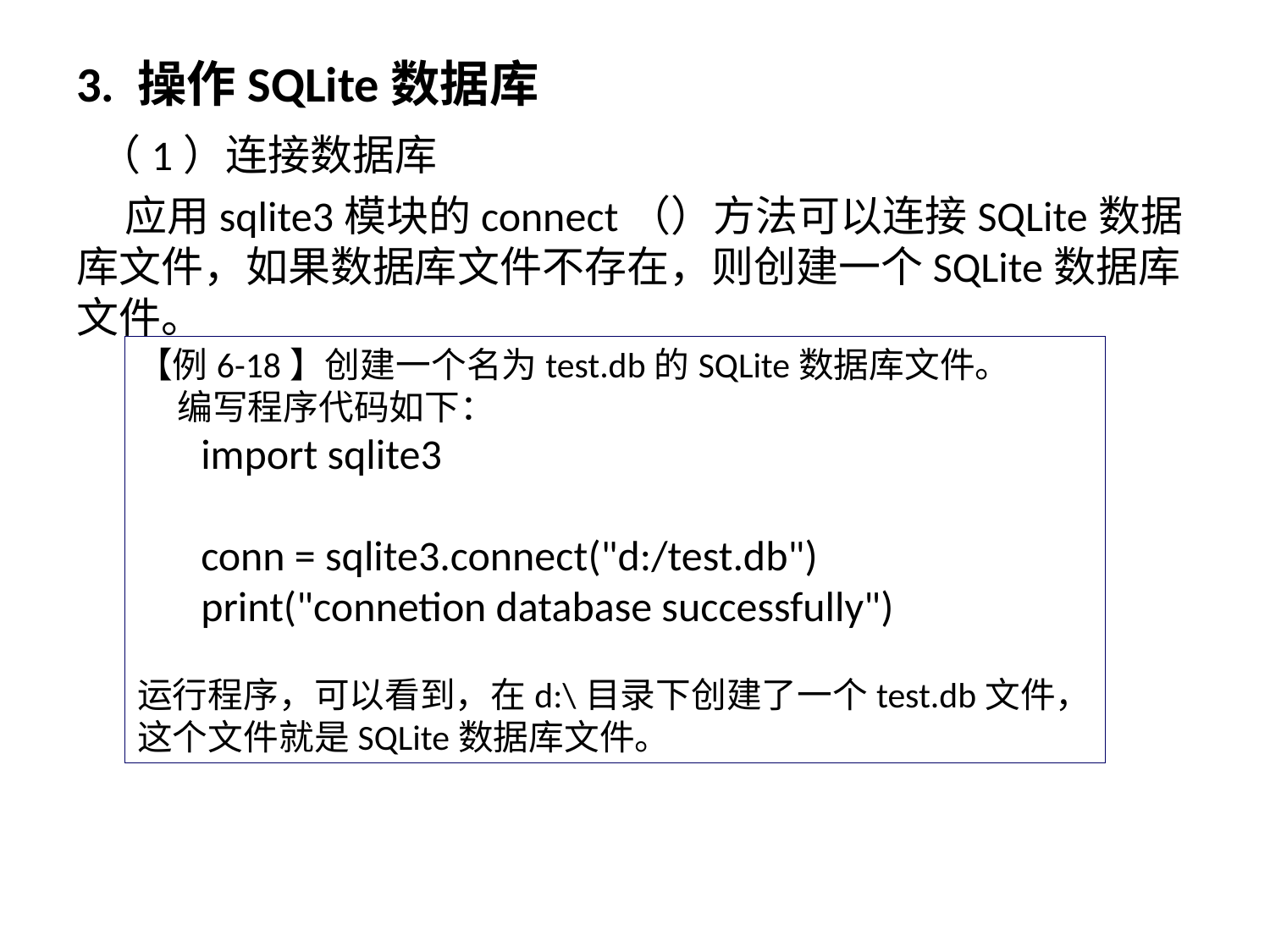

3. 操作SQLite数据库
 （1）连接数据库
    应用sqlite3模块的connect（）方法可以连接SQLite数据库文件，如果数据库文件不存在，则创建一个SQLite数据库文件。

【例6-18】创建一个名为test.db的SQLite数据库文件。
    编写程序代码如下：
import sqlite3

conn = sqlite3.connect("d:/test.db")
print("connetion database successfully")

运行程序，可以看到，在d:\目录下创建了一个test.db文件，这个文件就是SQLite数据库文件。